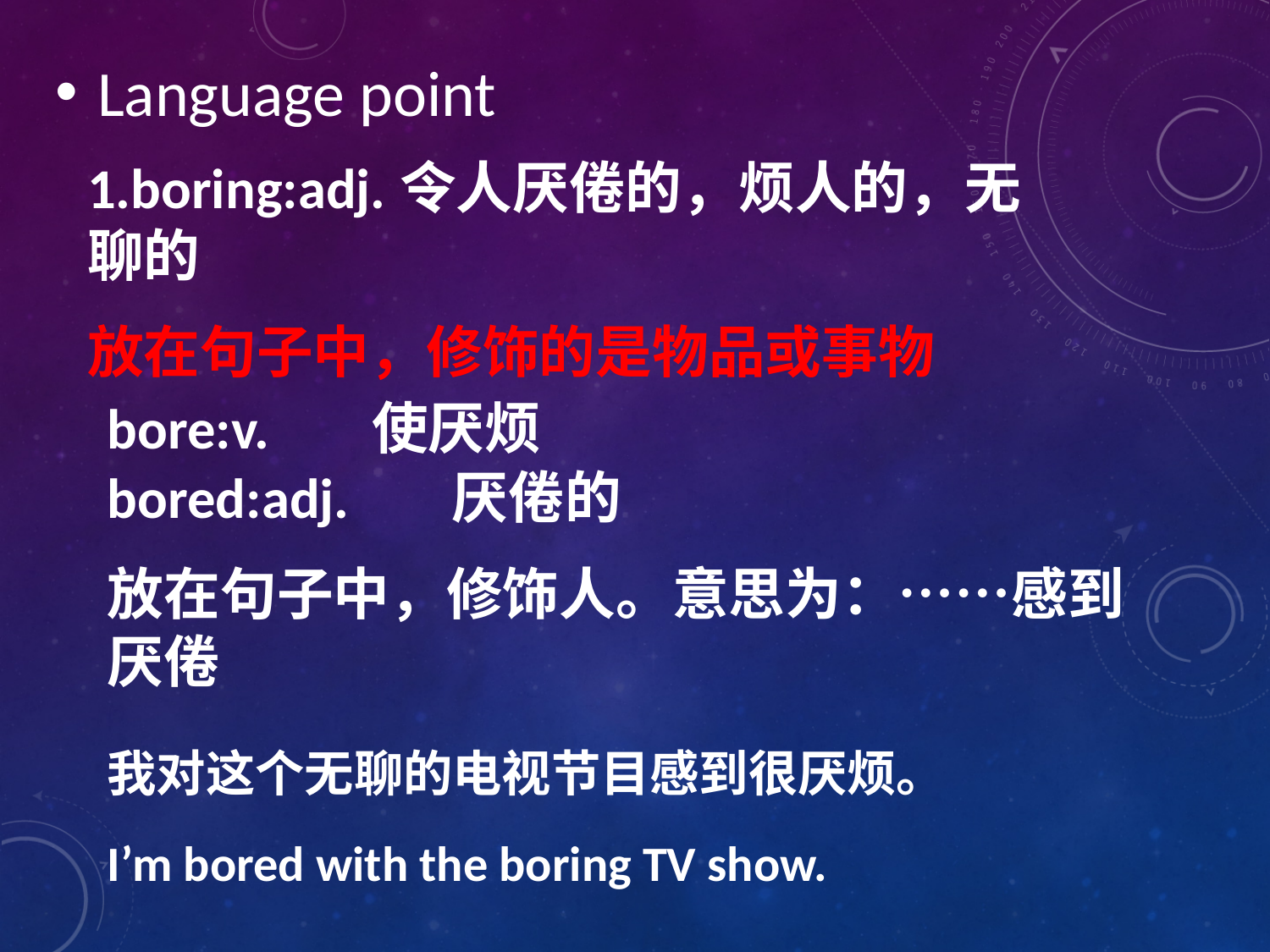

Language point

1.boring:adj.令人厌倦的，烦人的，无聊的
放在句子中，修饰的是物品或事物
bore:v.       使厌烦
bored:adj.       厌倦的
放在句子中，修饰人。意思为：……感到厌倦

我对这个无聊的电视节目感到很厌烦。
I’m bored with the boring TV show.